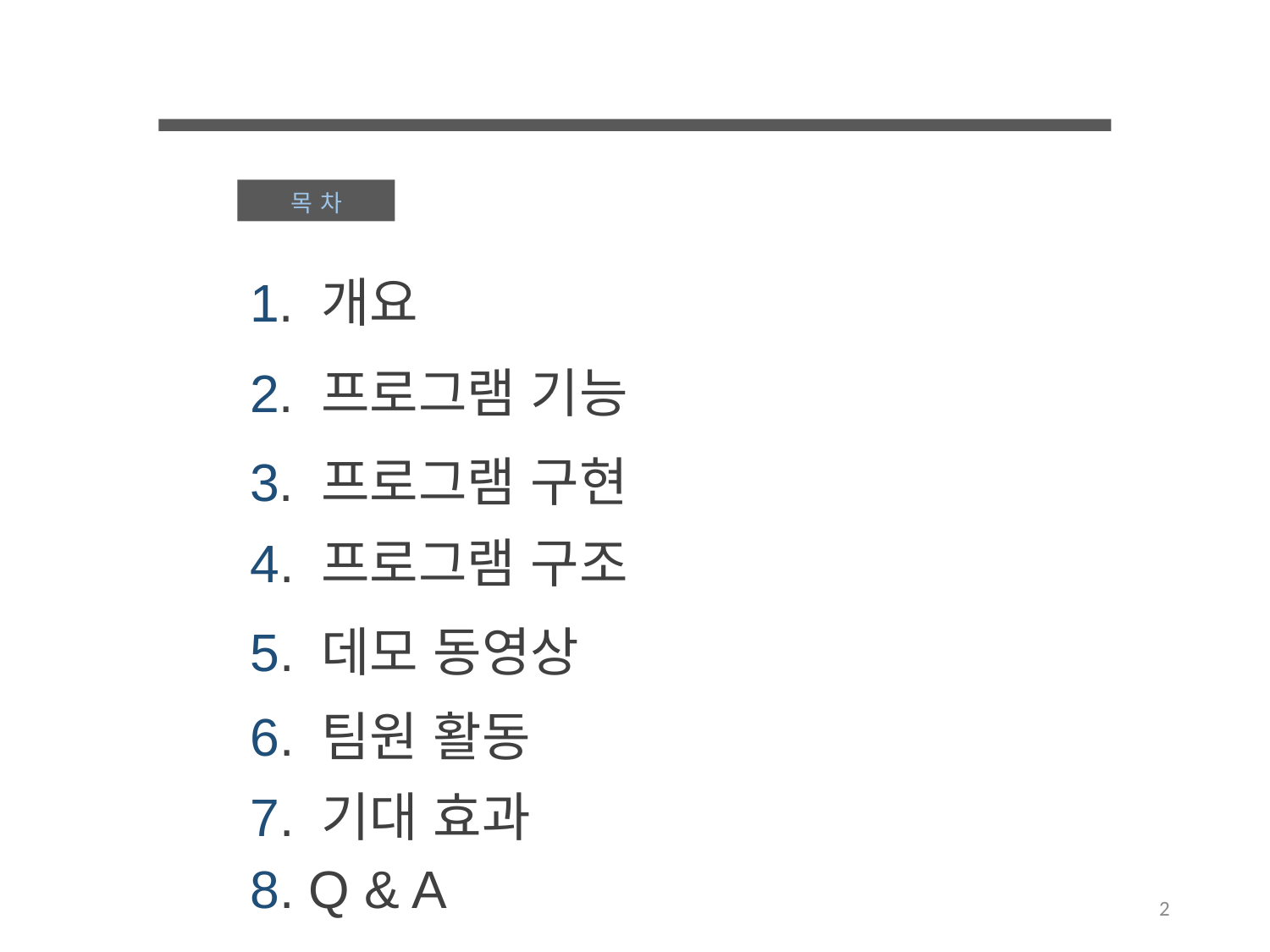

목차
1. 개요
2. 프로그램 기능
3. 프로그램 구현

4. 프로그램 구조
5. 데모 동영상
6. 팀원 활동
7. 기대 효과
8. Q & A
2